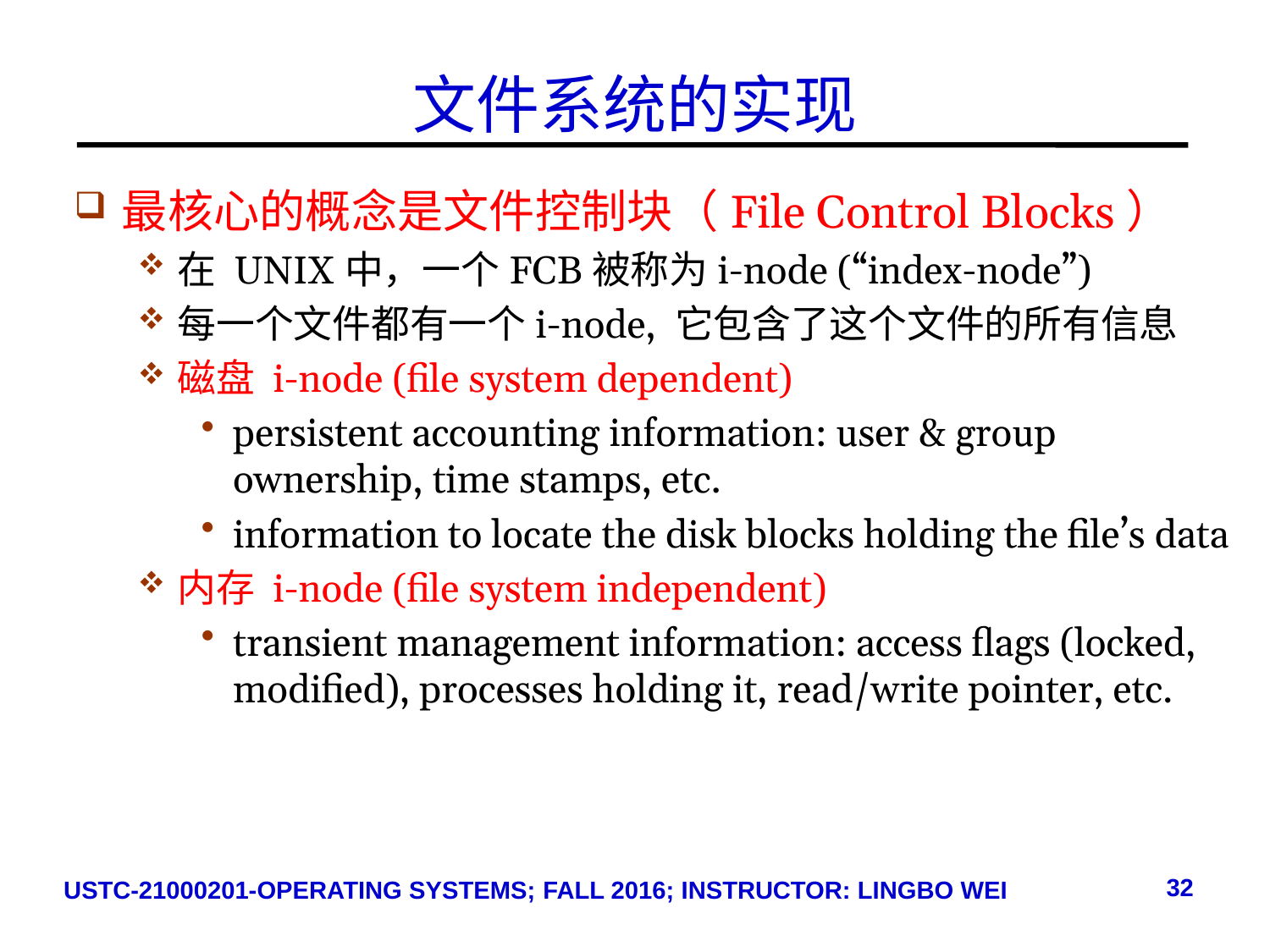

# 文件系统的实现
最核心的概念是文件控制块（File Control Blocks）
在 UNIX中，一个FCB被称为i-node (“index-node”)
每一个文件都有一个i-node, 它包含了这个文件的所有信息
磁盘 i-node (file system dependent)
persistent accounting information: user & group ownership, time stamps, etc.
information to locate the disk blocks holding the file’s data
内存 i-node (file system independent)
transient management information: access flags (locked, modified), processes holding it, read/write pointer, etc.
32
USTC-21000201-OPERATING SYSTEMS; FALL 2016; INSTRUCTOR: LINGBO WEI